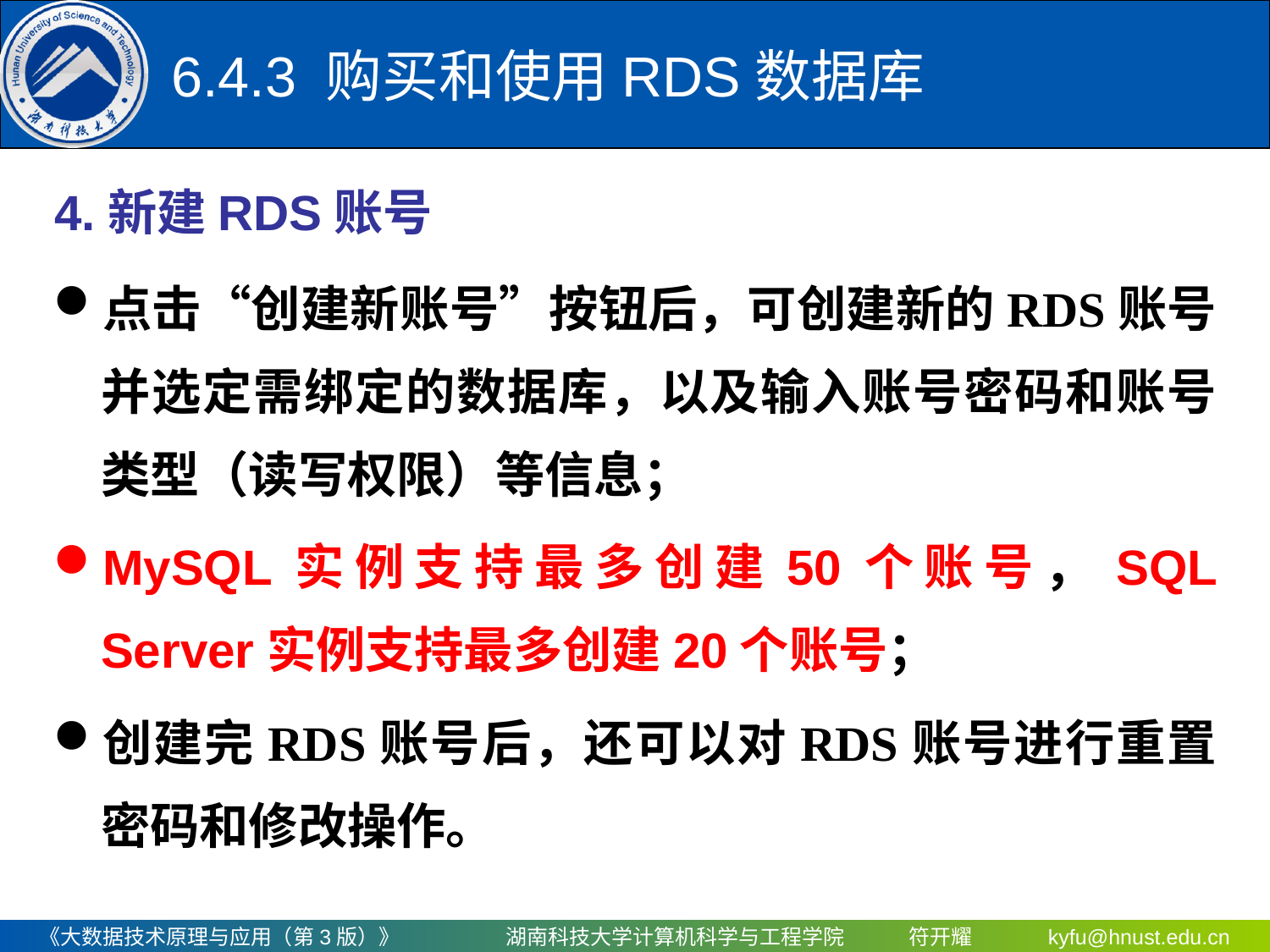

6.4.3 购买和使用RDS数据库
4.新建RDS账号
点击“创建新账号”按钮后，可创建新的RDS账号并选定需绑定的数据库，以及输入账号密码和账号类型（读写权限）等信息；
MySQL实例支持最多创建50个账号，SQL Server实例支持最多创建20个账号；
创建完RDS账号后，还可以对RDS账号进行重置密码和修改操作。